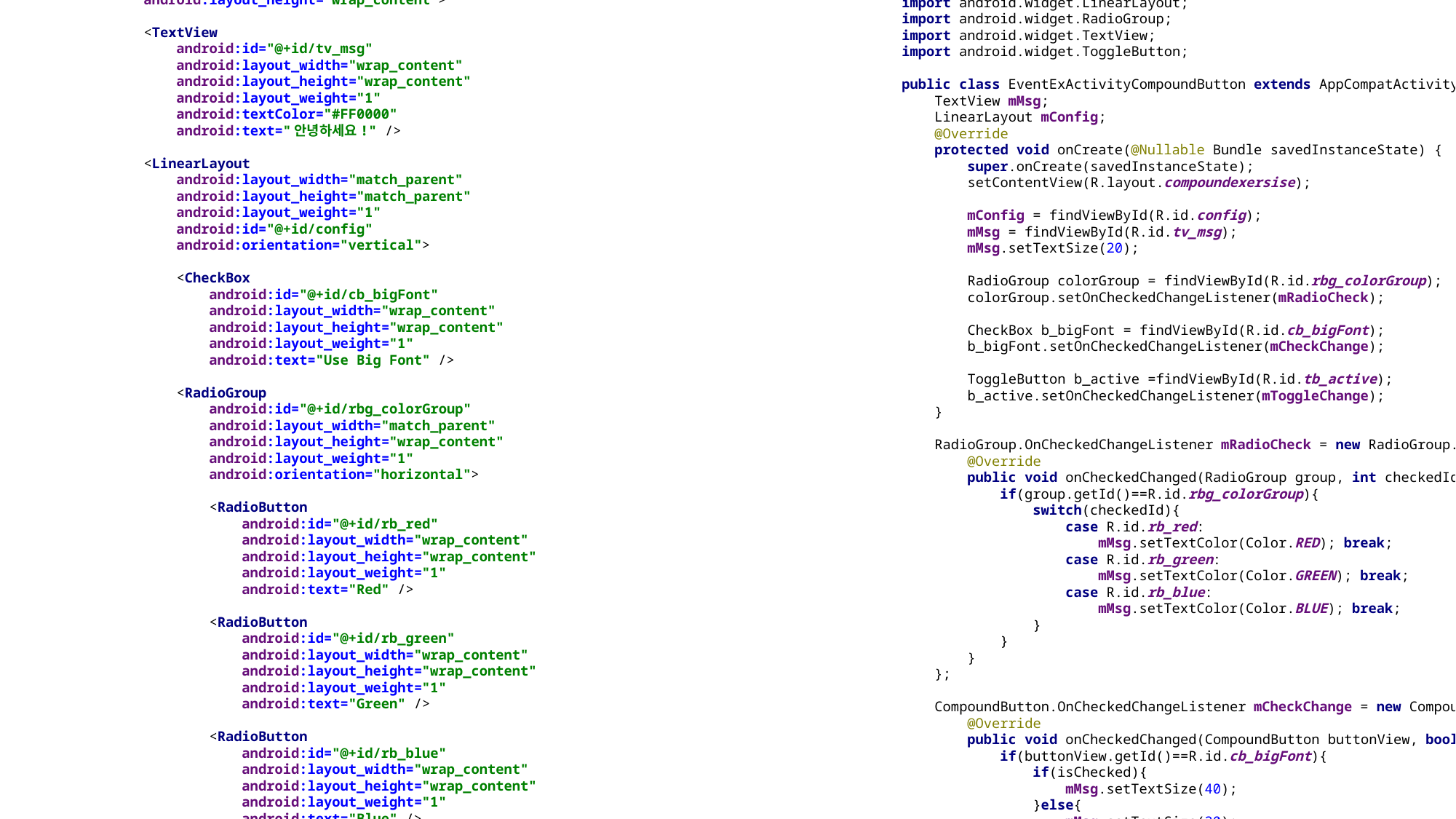

<?xml version="1.0" encoding="utf-8"?>
<LinearLayout xmlns:android="http://schemas.android.com/apk/res/android"
    android:orientation="vertical"
    android:layout_width="match_parent"
    android:layout_height="wrap_content">
    <TextView
        android:id="@+id/tv_msg"
        android:layout_width="wrap_content"
        android:layout_height="wrap_content"
        android:layout_weight="1"
        android:textColor="#FF0000"
        android:text="안녕하세요!" />
    <LinearLayout
        android:layout_width="match_parent"
        android:layout_height="match_parent"
        android:layout_weight="1"
        android:id="@+id/config"
        android:orientation="vertical">
        <CheckBox
            android:id="@+id/cb_bigFont"
            android:layout_width="wrap_content"
            android:layout_height="wrap_content"
            android:layout_weight="1"
            android:text="Use Big Font" />
        <RadioGroup
            android:id="@+id/rbg_colorGroup"
            android:layout_width="match_parent"
            android:layout_height="wrap_content"
            android:layout_weight="1"
            android:orientation="horizontal">
            <RadioButton
                android:id="@+id/rb_red"
                android:layout_width="wrap_content"
                android:layout_height="wrap_content"
                android:layout_weight="1"
                android:text="Red" />
            <RadioButton
                android:id="@+id/rb_green"
                android:layout_width="wrap_content"
                android:layout_height="wrap_content"
                android:layout_weight="1"
                android:text="Green" />
            <RadioButton
                android:id="@+id/rb_blue"
                android:layout_width="wrap_content"
                android:layout_height="wrap_content"
                android:layout_weight="1"
                android:text="Blue" />
        </RadioGroup>
    </LinearLayout>
    <ToggleButton
        android:id="@+id/tb_active"
        android:layout_width="wrap_content"
        android:layout_height="wrap_content"
        android:layout_gravity="center"
        android:layout_weight="1"
        android:text="선택 활성화" />
</LinearLayout>
import android.graphics.Color;
import android.os.Bundle;
import android.support.annotation.Nullable;
import android.support.v7.app.AppCompatActivity;
import android.view.View;
import android.widget.CheckBox;
import android.widget.CompoundButton;
import android.widget.LinearLayout;
import android.widget.RadioGroup;
import android.widget.TextView;
import android.widget.ToggleButton;
public class EventExActivityCompoundButton extends AppCompatActivity {
    TextView mMsg;
    LinearLayout mConfig;
    @Override
    protected void onCreate(@Nullable Bundle savedInstanceState) {
        super.onCreate(savedInstanceState);
        setContentView(R.layout.compoundexersise);
        mConfig = findViewById(R.id.config);
        mMsg = findViewById(R.id.tv_msg);
        mMsg.setTextSize(20);
        RadioGroup colorGroup = findViewById(R.id.rbg_colorGroup);
        colorGroup.setOnCheckedChangeListener(mRadioCheck);
        CheckBox b_bigFont = findViewById(R.id.cb_bigFont);
        b_bigFont.setOnCheckedChangeListener(mCheckChange);
        ToggleButton b_active =findViewById(R.id.tb_active);
        b_active.setOnCheckedChangeListener(mToggleChange);
    }
    RadioGroup.OnCheckedChangeListener mRadioCheck = new RadioGroup.OnCheckedChangeListener() {
        @Override
        public void onCheckedChanged(RadioGroup group, int checkedId) {
            if(group.getId()==R.id.rbg_colorGroup){
                switch(checkedId){
                    case R.id.rb_red:
                        mMsg.setTextColor(Color.RED); break;
                    case R.id.rb_green:
                        mMsg.setTextColor(Color.GREEN); break;
                    case R.id.rb_blue:
                        mMsg.setTextColor(Color.BLUE); break;
                }
            }
        }
    };
    CompoundButton.OnCheckedChangeListener mCheckChange = new CompoundButton.OnCheckedChangeListener() {
        @Override
        public void onCheckedChanged(CompoundButton buttonView, boolean isChecked) {
            if(buttonView.getId()==R.id.cb_bigFont){
                if(isChecked){
                    mMsg.setTextSize(40);
                }else{
                    mMsg.setTextSize(20);
                }
            }
        }
    };
    CompoundButton.OnCheckedChangeListener mToggleChange = new CompoundButton.OnCheckedChangeListener() {
        @Override
        public void onCheckedChanged(CompoundButton buttonView, boolean isChecked) {
            if(buttonView.getId()==R.id.tb_active){
                if(isChecked){
                    mConfig.setVisibility(View.VISIBLE);
                }
                else{
                    mConfig.setVisibility(View.GONE);
                }
            }
        }
    };
}